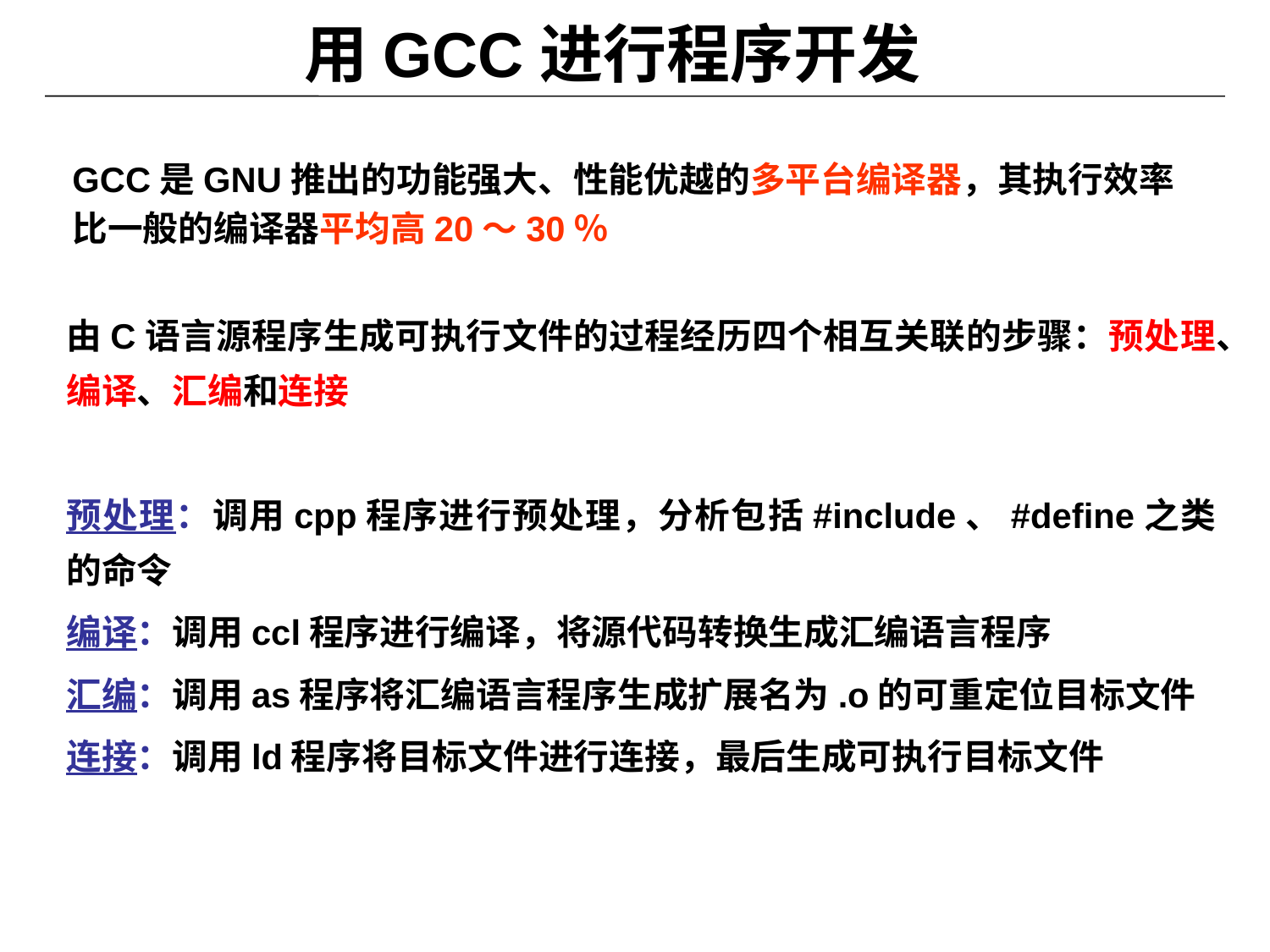

# 用GCC进行程序开发
GCC是GNU推出的功能强大、性能优越的多平台编译器，其执行效率比一般的编译器平均高20～30％
由C语言源程序生成可执行文件的过程经历四个相互关联的步骤：预处理、编译、汇编和连接

预处理：调用cpp程序进行预处理，分析包括#include、#define之类的命令
编译：调用ccl程序进行编译，将源代码转换生成汇编语言程序
汇编：调用as程序将汇编语言程序生成扩展名为.o的可重定位目标文件
连接：调用ld程序将目标文件进行连接，最后生成可执行目标文件